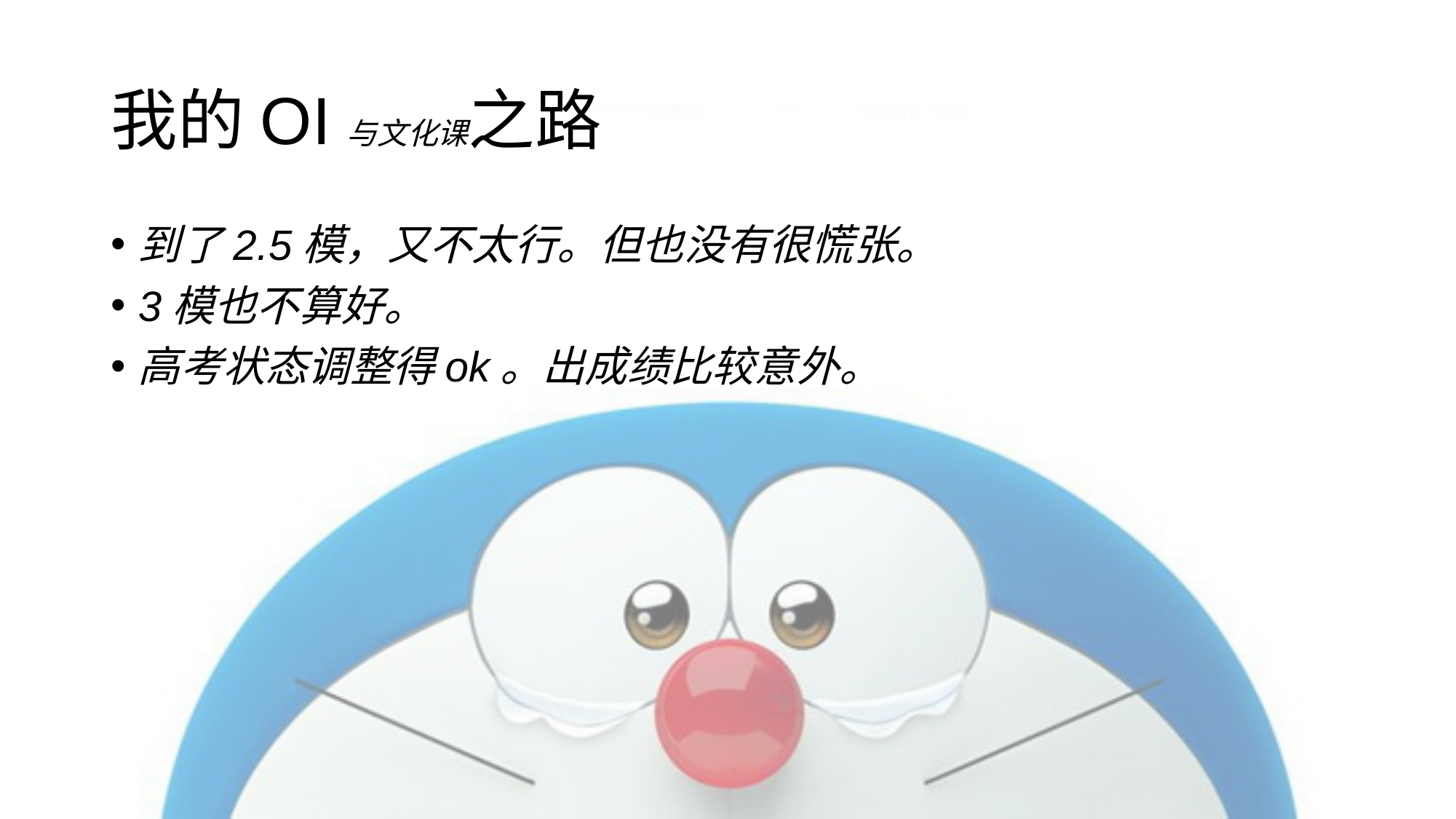

# 我的OI与文化课之路
到了2.5模，又不太行。但也没有很慌张。
3模也不算好。
高考状态调整得ok。出成绩比较意外。